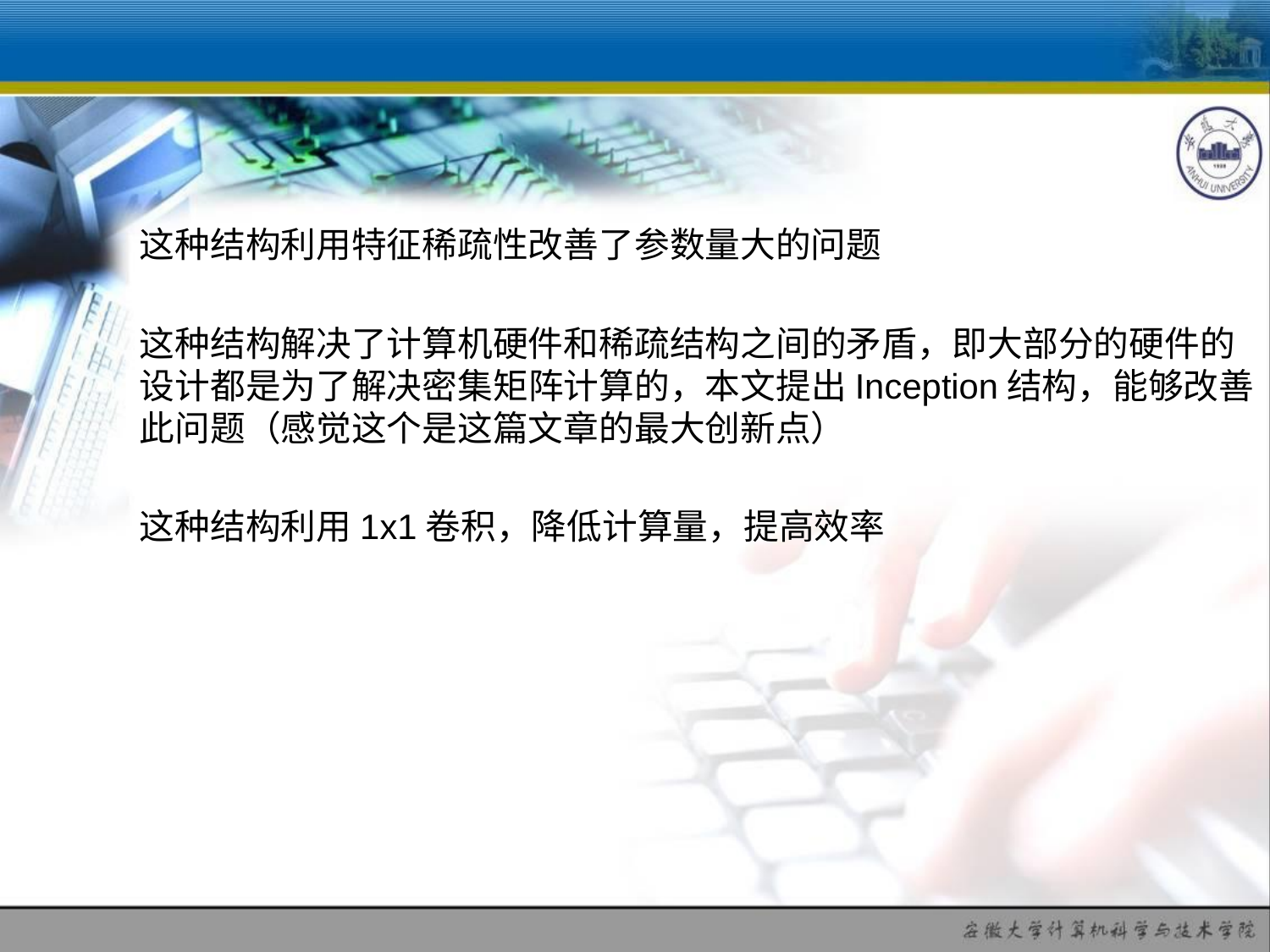

#
这种结构利用特征稀疏性改善了参数量大的问题

这种结构解决了计算机硬件和稀疏结构之间的矛盾，即大部分的硬件的设计都是为了解决密集矩阵计算的，本文提出Inception结构，能够改善此问题（感觉这个是这篇文章的最大创新点）

这种结构利用1x1卷积，降低计算量，提高效率